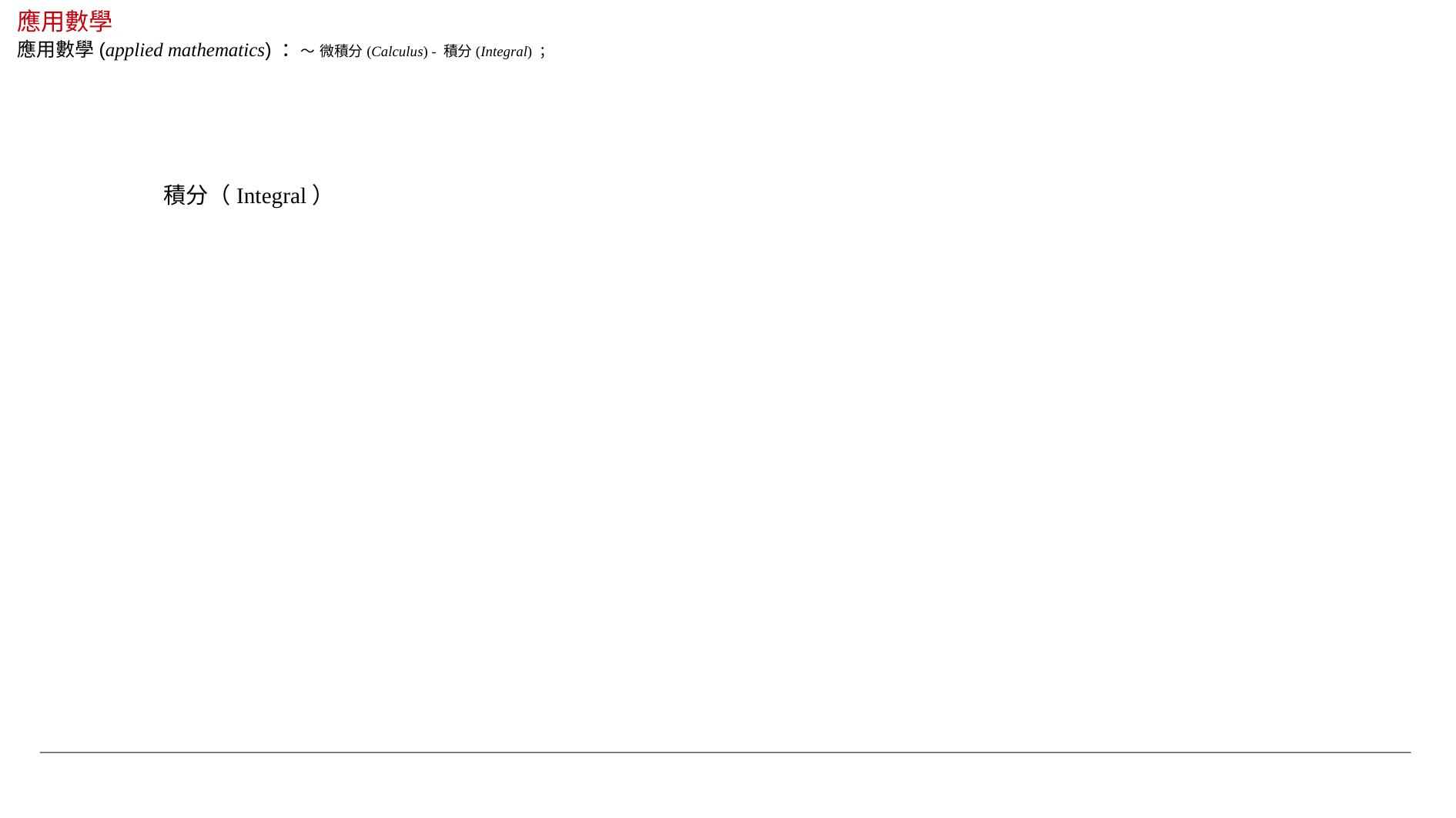

應用數學
應用數學(applied mathematics) ：～ 微積分(Calculus) - 積分(Integral) ；
積分（Integral）